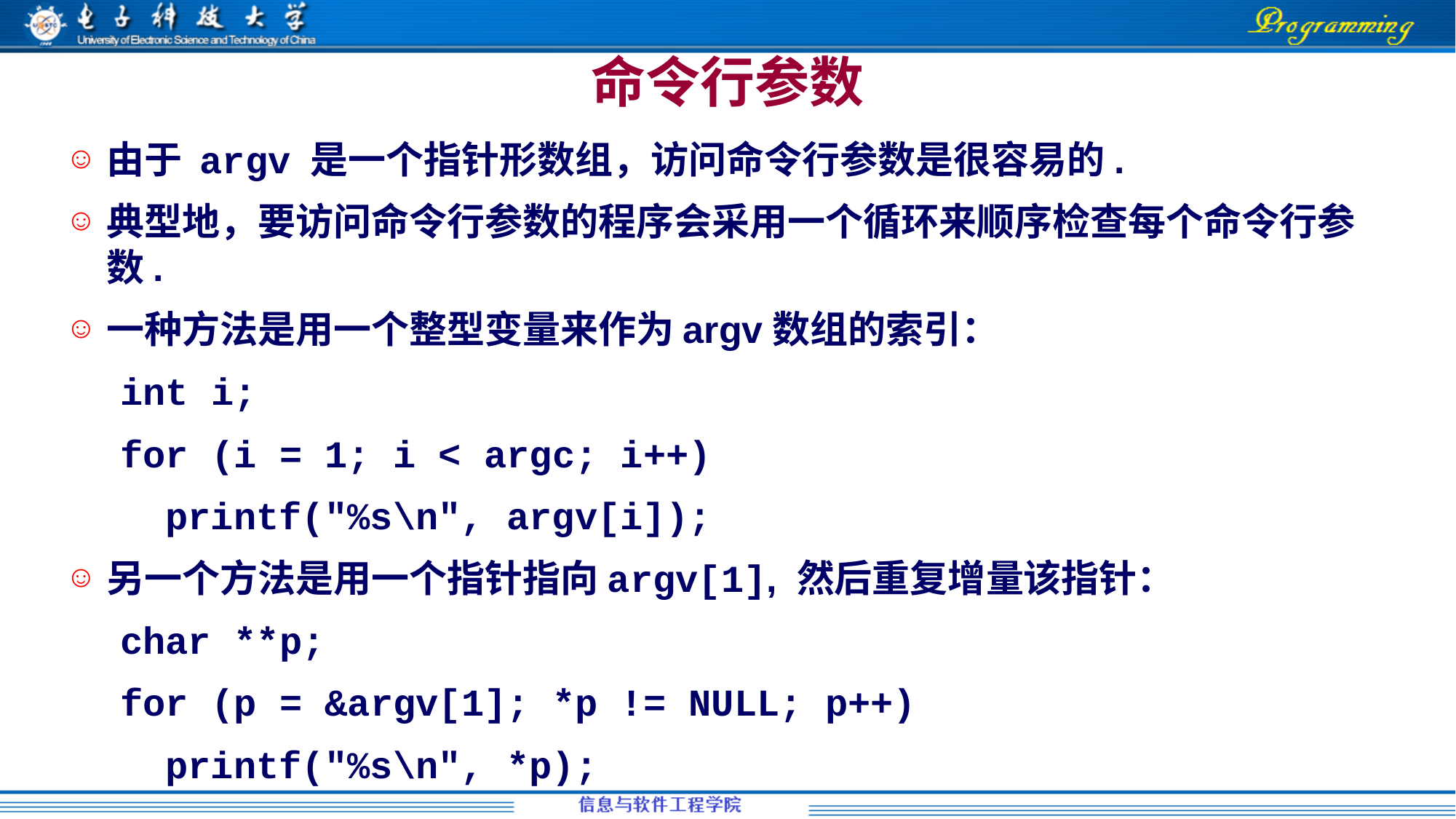

命令行参数
由于 argv 是一个指针形数组，访问命令行参数是很容易的.
典型地，要访问命令行参数的程序会采用一个循环来顺序检查每个命令行参数.
一种方法是用一个整型变量来作为argv数组的索引：
int i;
for (i = 1; i < argc; i++)
  printf("%s\n", argv[i]);
另一个方法是用一个指针指向argv[1], 然后重复增量该指针：
char **p;
for (p = &argv[1]; *p != NULL; p++)
  printf("%s\n", *p);